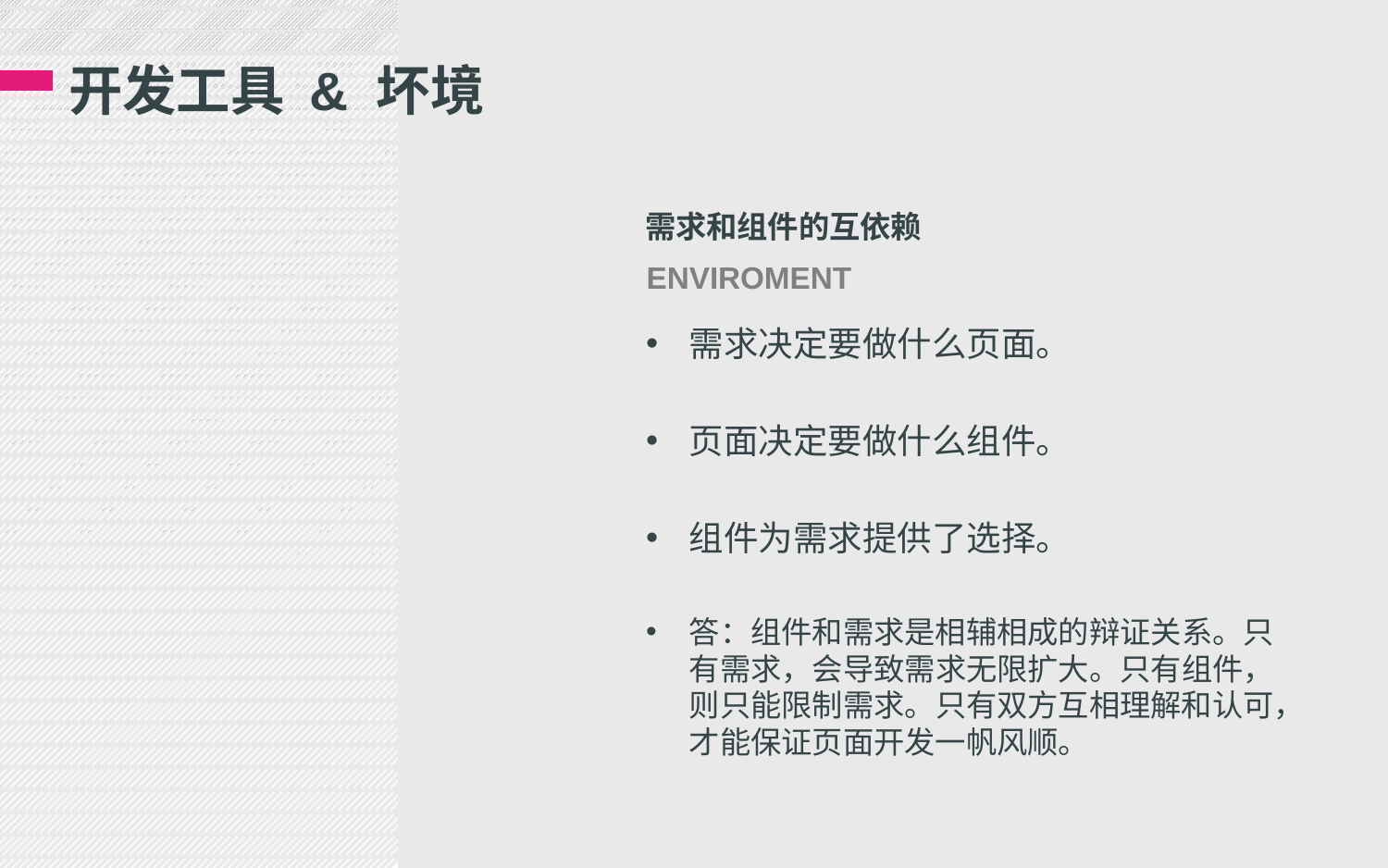

# 开发工具 & 坏境
需求和组件的互依赖
ENVIROMENT
需求决定要做什么页面。

页面决定要做什么组件。

组件为需求提供了选择。

答：组件和需求是相辅相成的辩证关系。只有需求，会导致需求无限扩大。只有组件，则只能限制需求。只有双方互相理解和认可，才能保证页面开发一帆风顺。